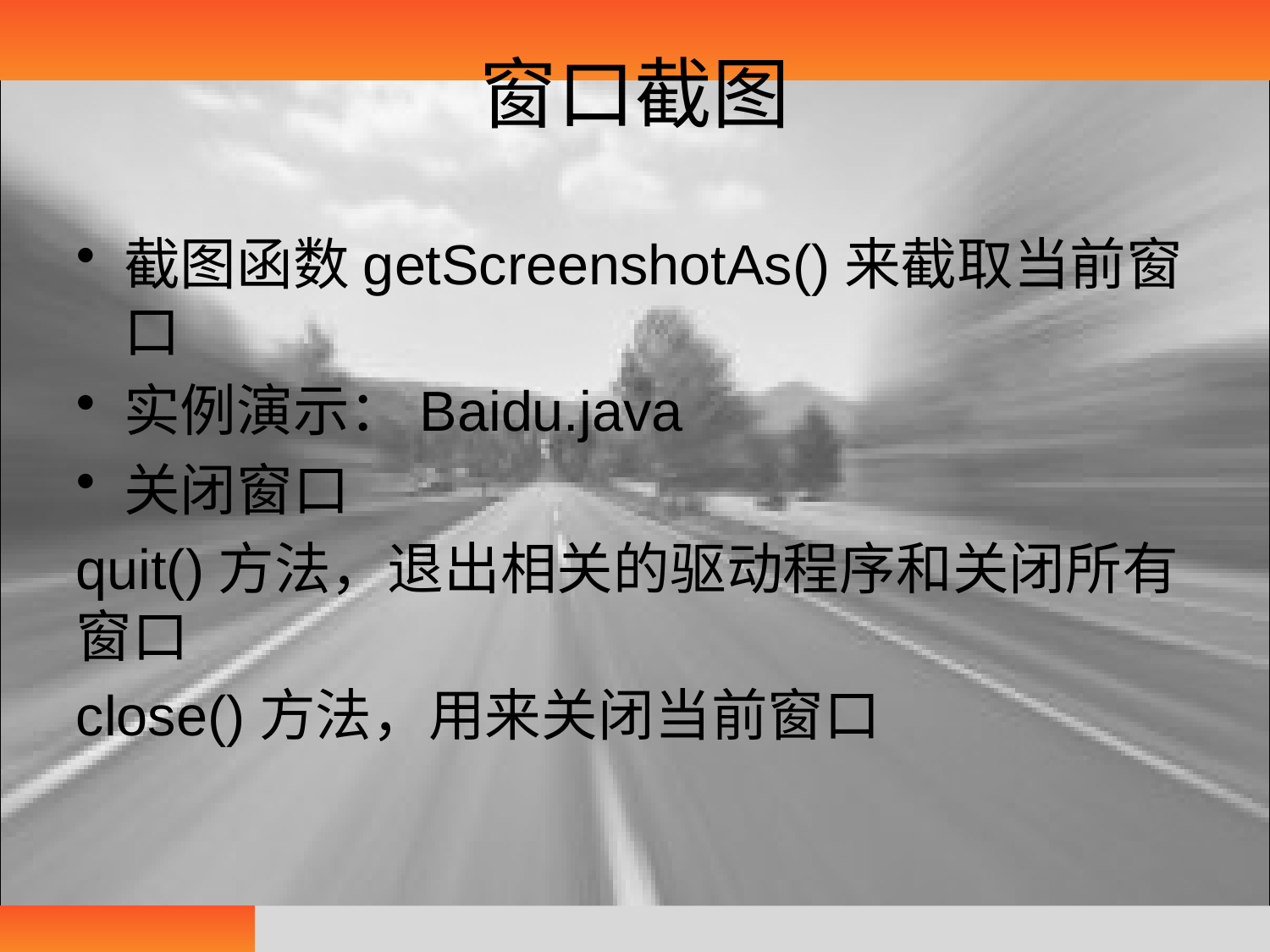

# 窗口截图
截图函数getScreenshotAs()来截取当前窗口
实例演示：Baidu.java
关闭窗口
quit()方法，退出相关的驱动程序和关闭所有窗口
close()方法，用来关闭当前窗口